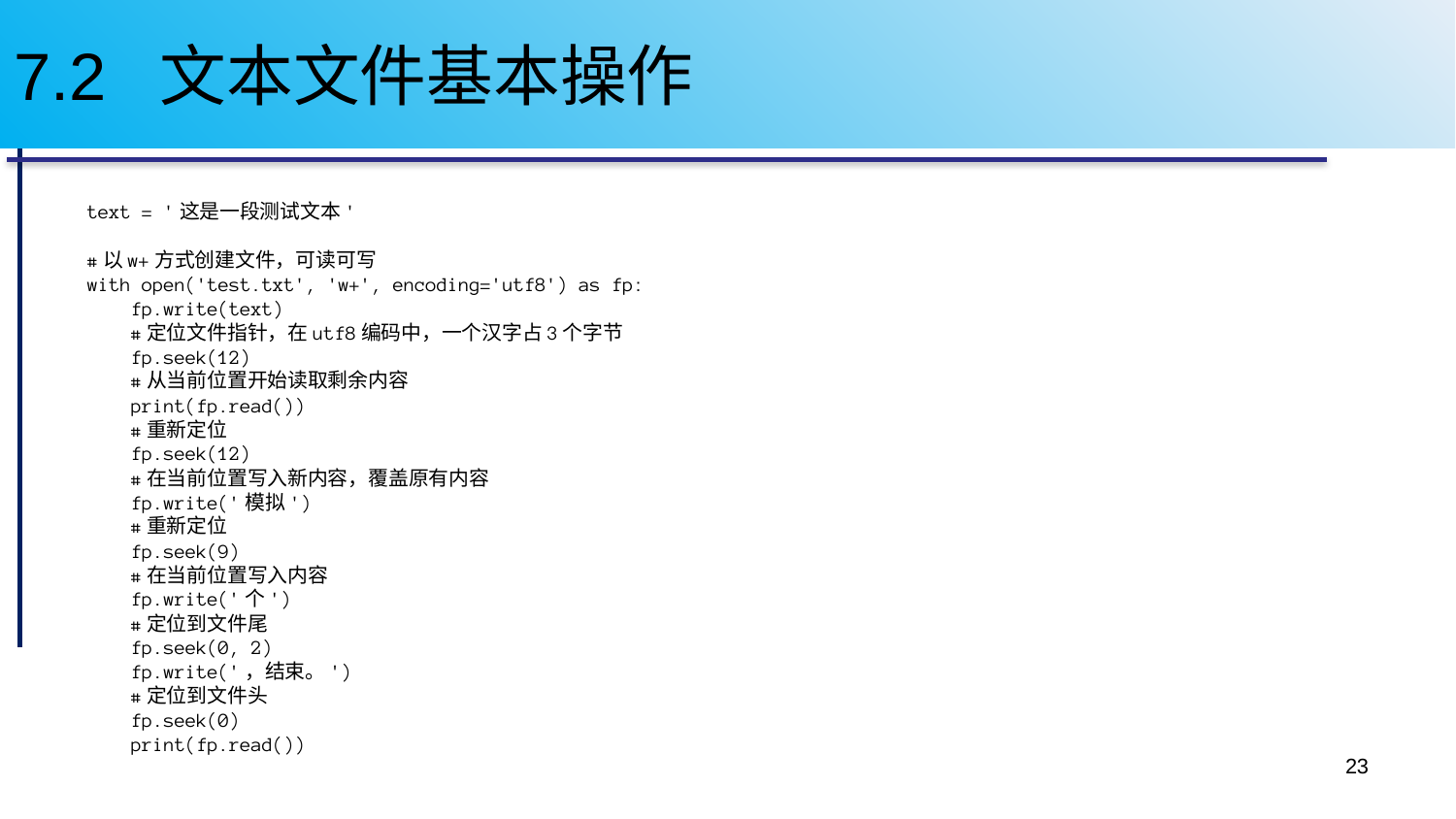

# 7.2  文本文件基本操作
text = '这是一段测试文本'

#以w+方式创建文件，可读可写
with open('test.txt', 'w+', encoding='utf8') as fp:
    fp.write(text)
    #定位文件指针，在utf8编码中，一个汉字占3个字节
    fp.seek(12)
    #从当前位置开始读取剩余内容
    print(fp.read())
    #重新定位
    fp.seek(12)
    #在当前位置写入新内容，覆盖原有内容
    fp.write('模拟')
    #重新定位
    fp.seek(9)
    #在当前位置写入内容
    fp.write('个')
    #定位到文件尾
    fp.seek(0, 2)
    fp.write('，结束。')
    #定位到文件头
    fp.seek(0)
    print(fp.read())
23